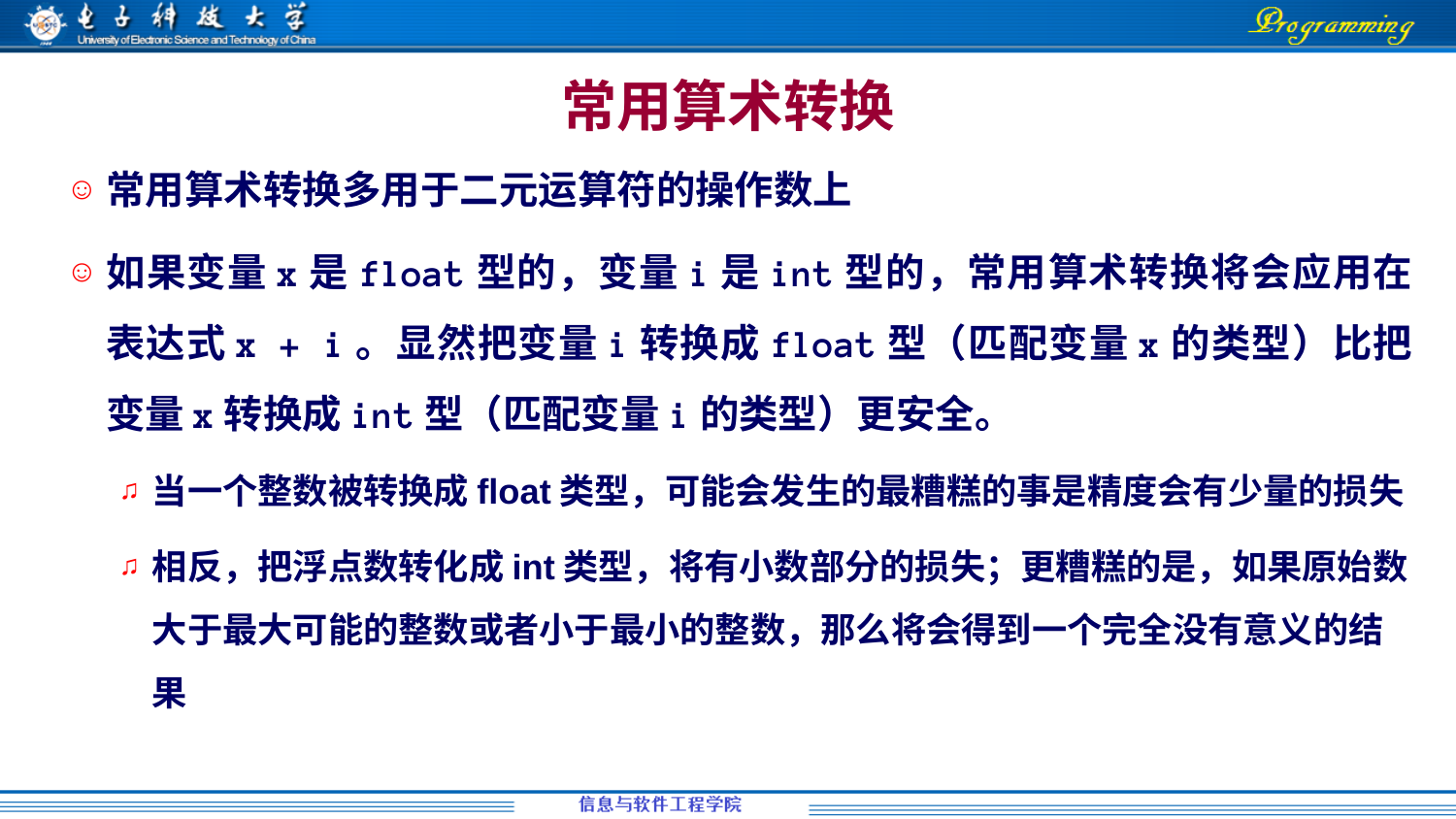

# 常用算术转换
常用算术转换多用于二元运算符的操作数上
如果变量x是float型的，变量i是int型的，常用算术转换将会应用在表达式x + i。显然把变量i转换成float型（匹配变量x的类型）比把变量x转换成int型（匹配变量i的类型）更安全。
当一个整数被转换成float类型，可能会发生的最糟糕的事是精度会有少量的损失
相反，把浮点数转化成int类型，将有小数部分的损失；更糟糕的是，如果原始数大于最大可能的整数或者小于最小的整数，那么将会得到一个完全没有意义的结果